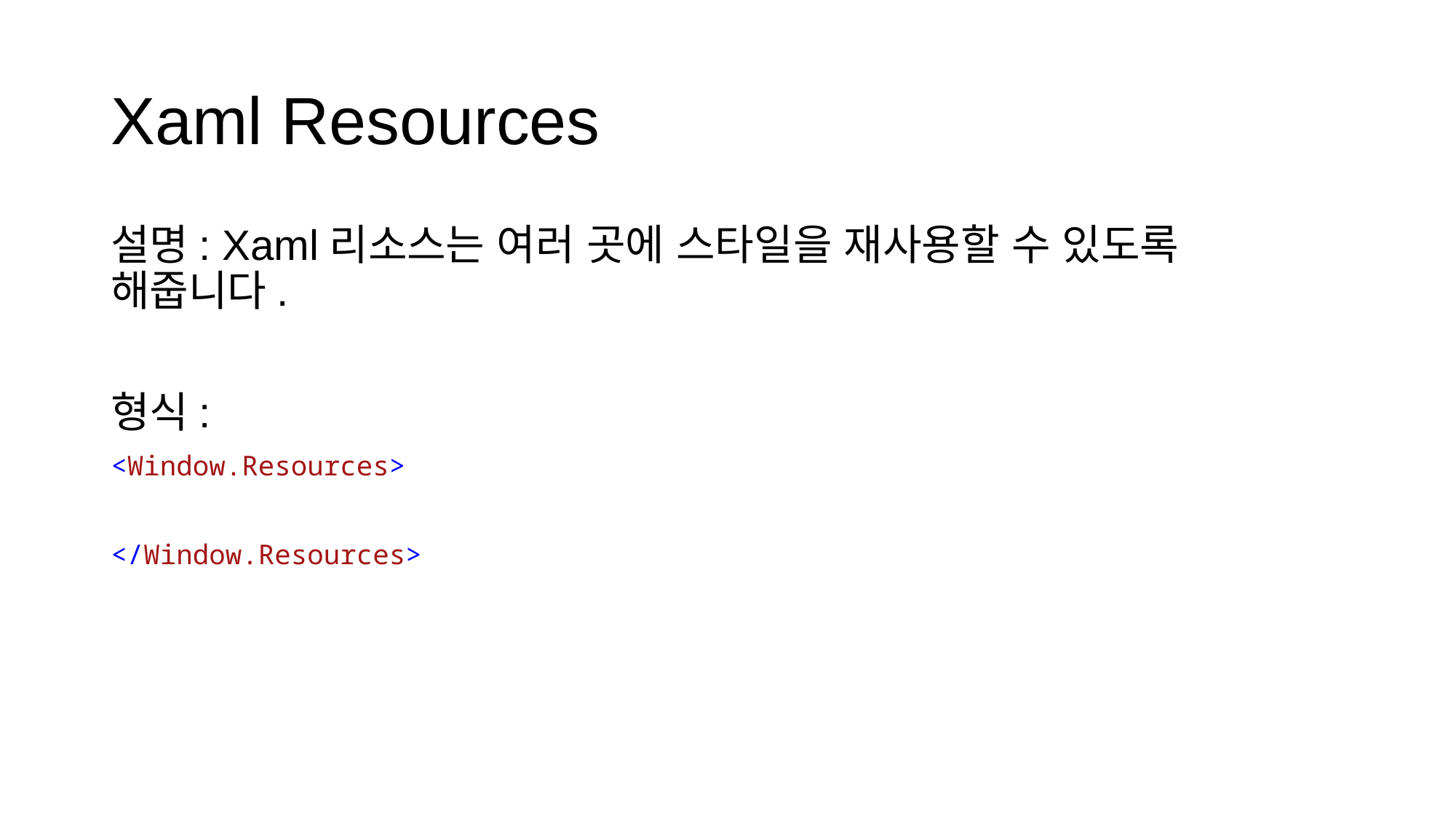

# Xaml Resources
설명: Xaml리소스는 여러 곳에 스타일을 재사용할 수 있도록 해줍니다.

형식:
<Window.Resources>

</Window.Resources>